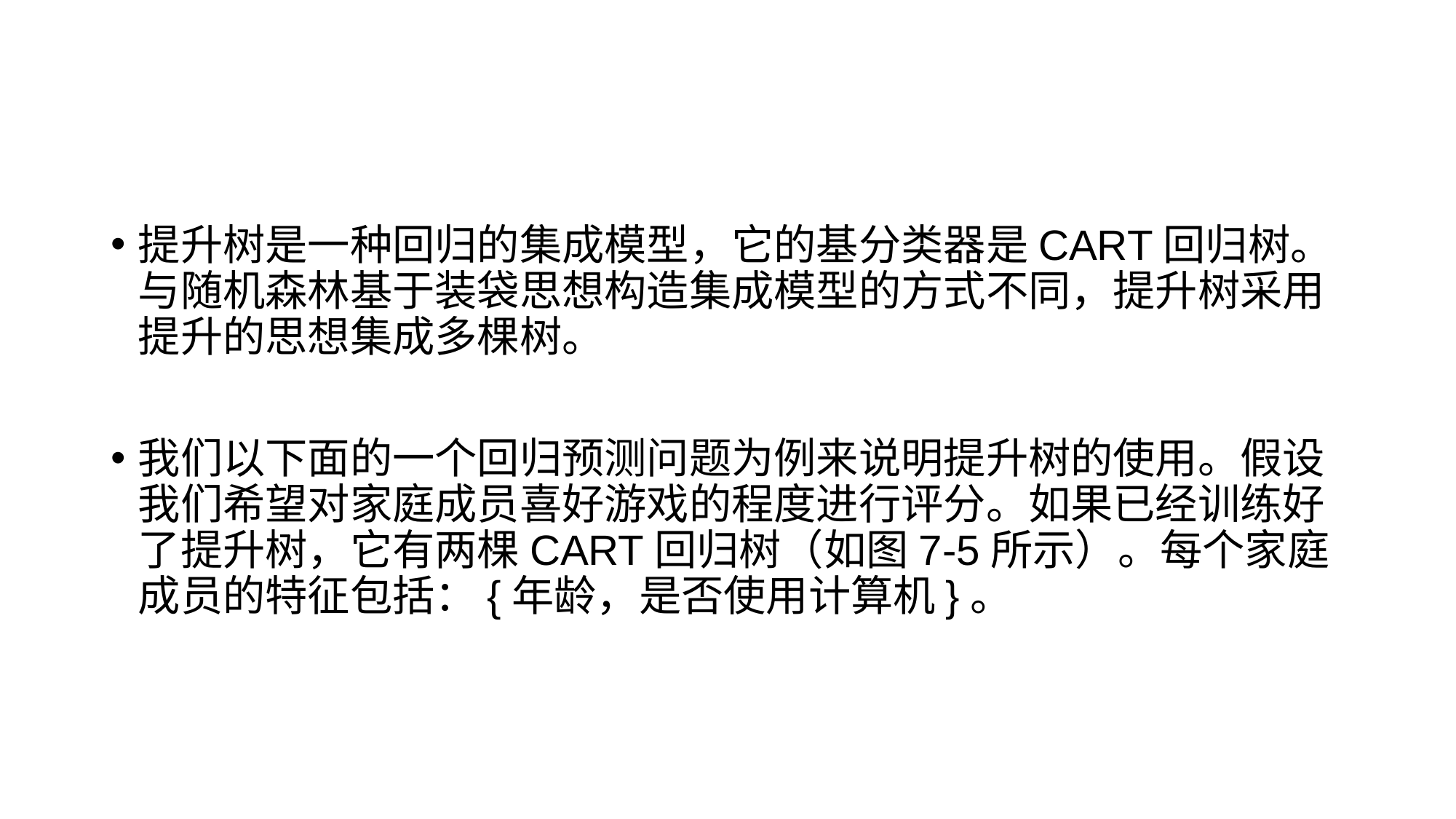

#
提升树是一种回归的集成模型，它的基分类器是CART回归树。与随机森林基于装袋思想构造集成模型的方式不同，提升树采用提升的思想集成多棵树。

我们以下面的一个回归预测问题为例来说明提升树的使用。假设我们希望对家庭成员喜好游戏的程度进行评分。如果已经训练好了提升树，它有两棵CART回归树（如图7-5所示）。每个家庭成员的特征包括：{年龄，是否使用计算机}。